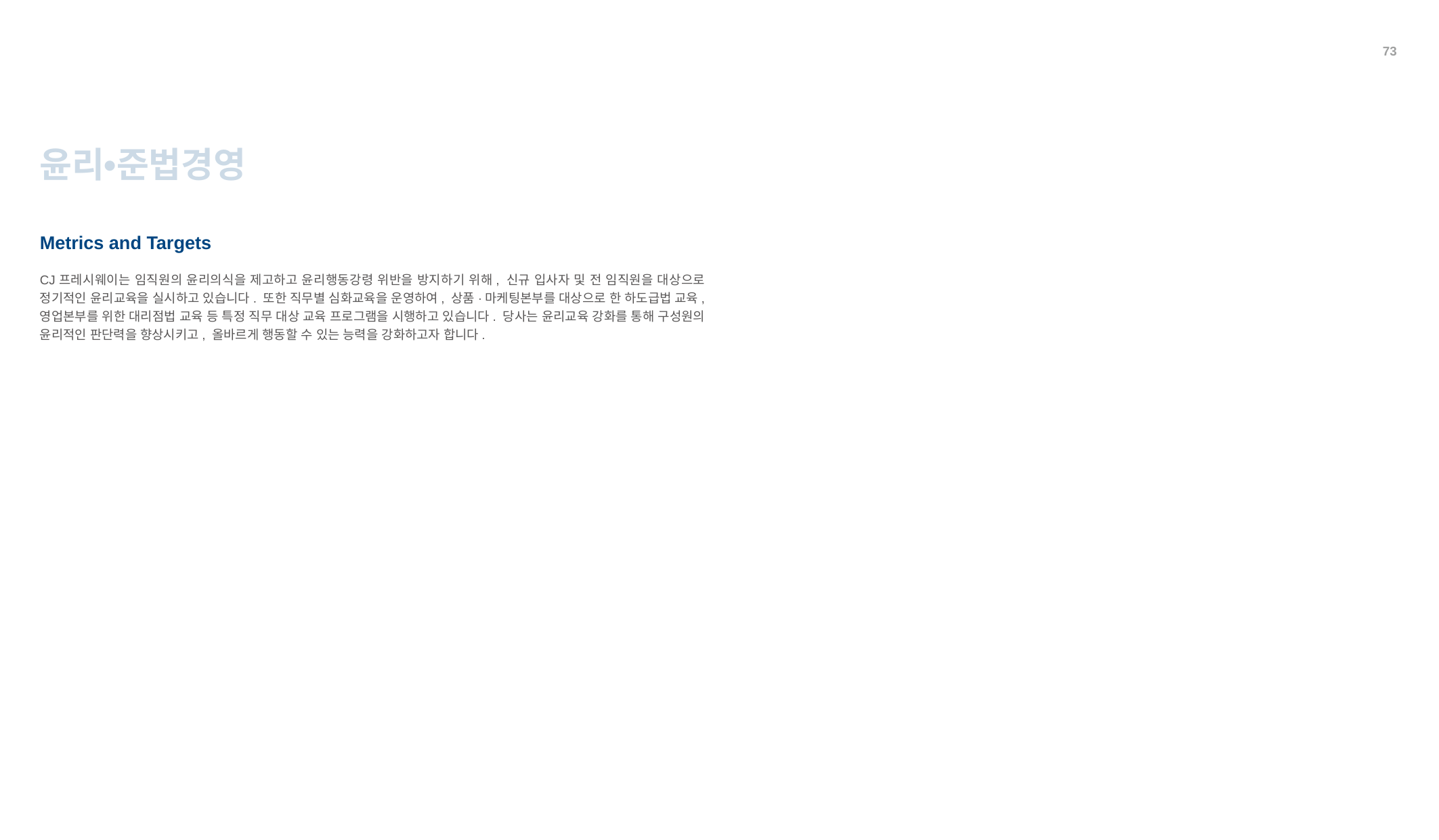

73
윤리•준법경영
Metrics and Targets
CJ프레시웨이는 임직원의 윤리의식을 제고하고 윤리행동강령 위반을 방지하기 위해, 신규 입사자 및 전 임직원을 대상으로 정기적인 윤리교육을 실시하고 있습니다. 또한 직무별 심화교육을 운영하여, 상품·마케팅본부를 대상으로 한 하도급법 교육, 영업본부를 위한 대리점법 교육 등 특정 직무 대상 교육 프로그램을 시행하고 있습니다. 당사는 윤리교육 강화를 통해 구성원의 윤리적인 판단력을 향상시키고, 올바르게 행동할 수 있는 능력을 강화하고자 합니다.